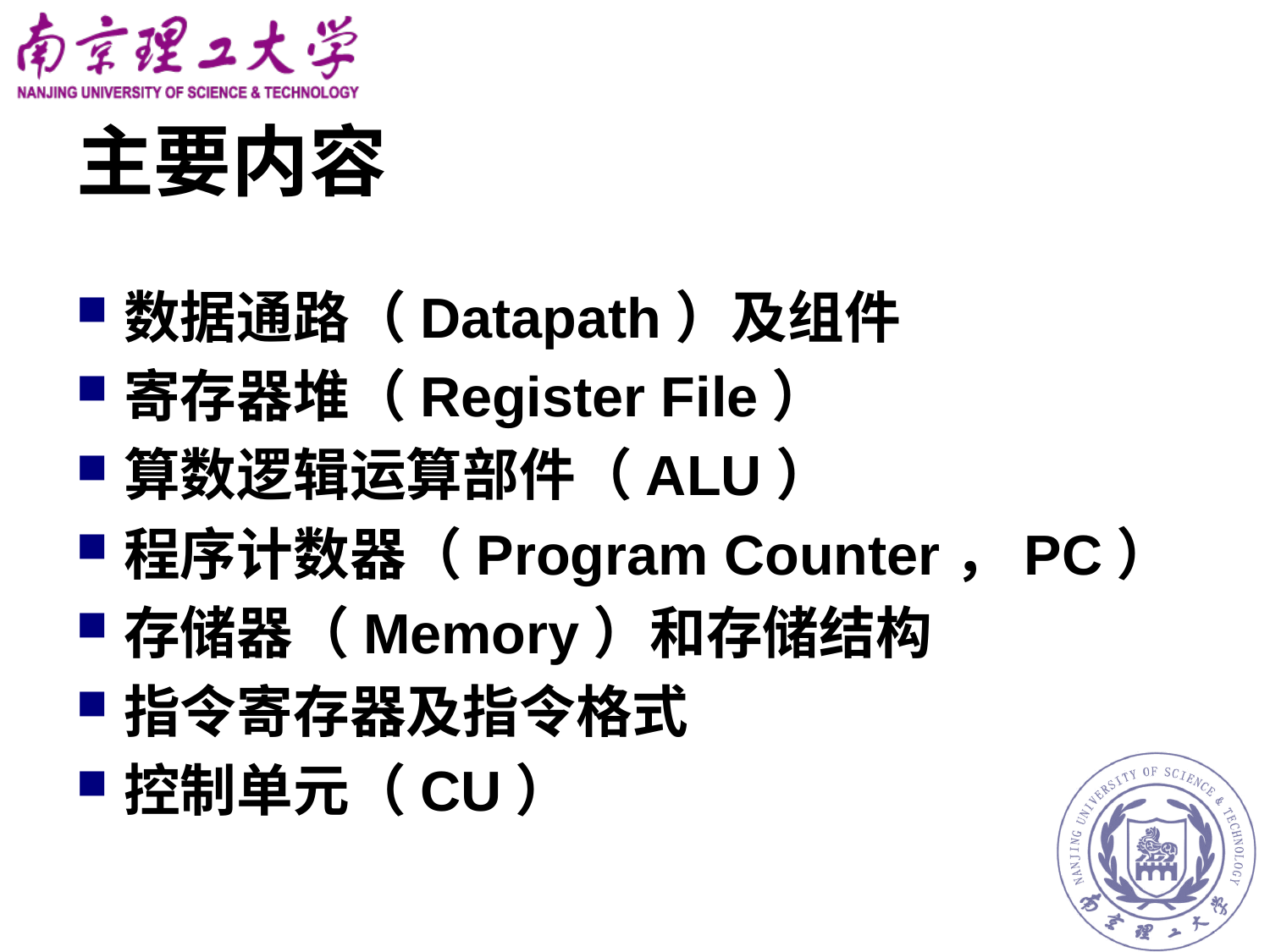

# 主要内容
数据通路（Datapath）及组件
寄存器堆（Register File）
算数逻辑运算部件（ALU）
程序计数器（Program Counter，PC）
存储器（Memory）和存储结构
指令寄存器及指令格式
控制单元（CU）